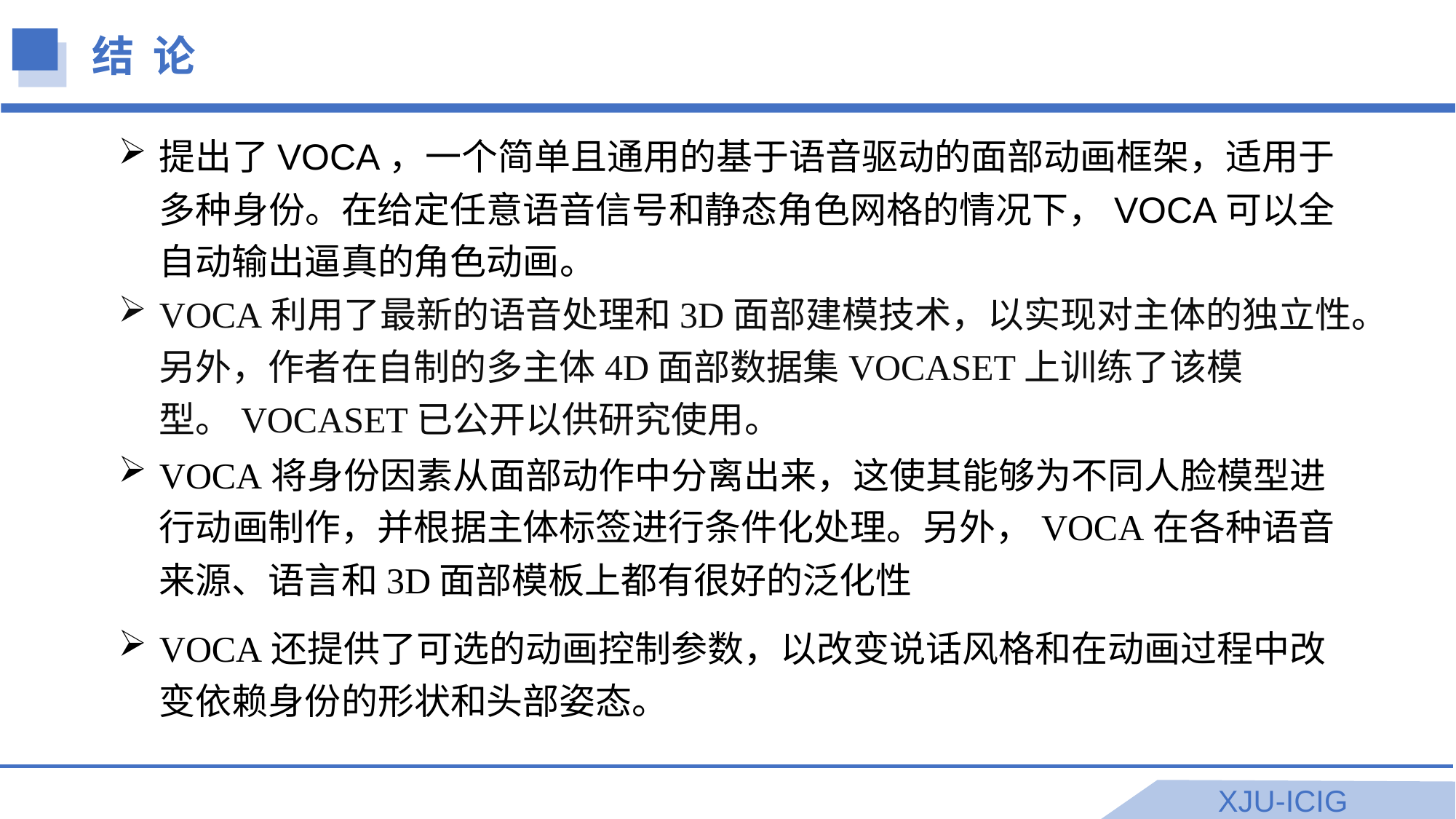

结  论

提出了VOCA，一个简单且通用的基于语音驱动的面部动画框架，适用于多种身份。在给定任意语音信号和静态角色网格的情况下，VOCA可以全自动输出逼真的角色动画。
VOCA利用了最新的语音处理和3D面部建模技术，以实现对主体的独立性。另外，作者在自制的多主体4D面部数据集VOCASET上训练了该模型。VOCASET已公开以供研究使用。
VOCA将身份因素从面部动作中分离出来，这使其能够为不同人脸模型进行动画制作，并根据主体标签进行条件化处理。另外，VOCA在各种语音来源、语言和3D面部模板上都有很好的泛化性
VOCA还提供了可选的动画控制参数，以改变说话风格和在动画过程中改变依赖身份的形状和头部姿态。
XJU-ICIG